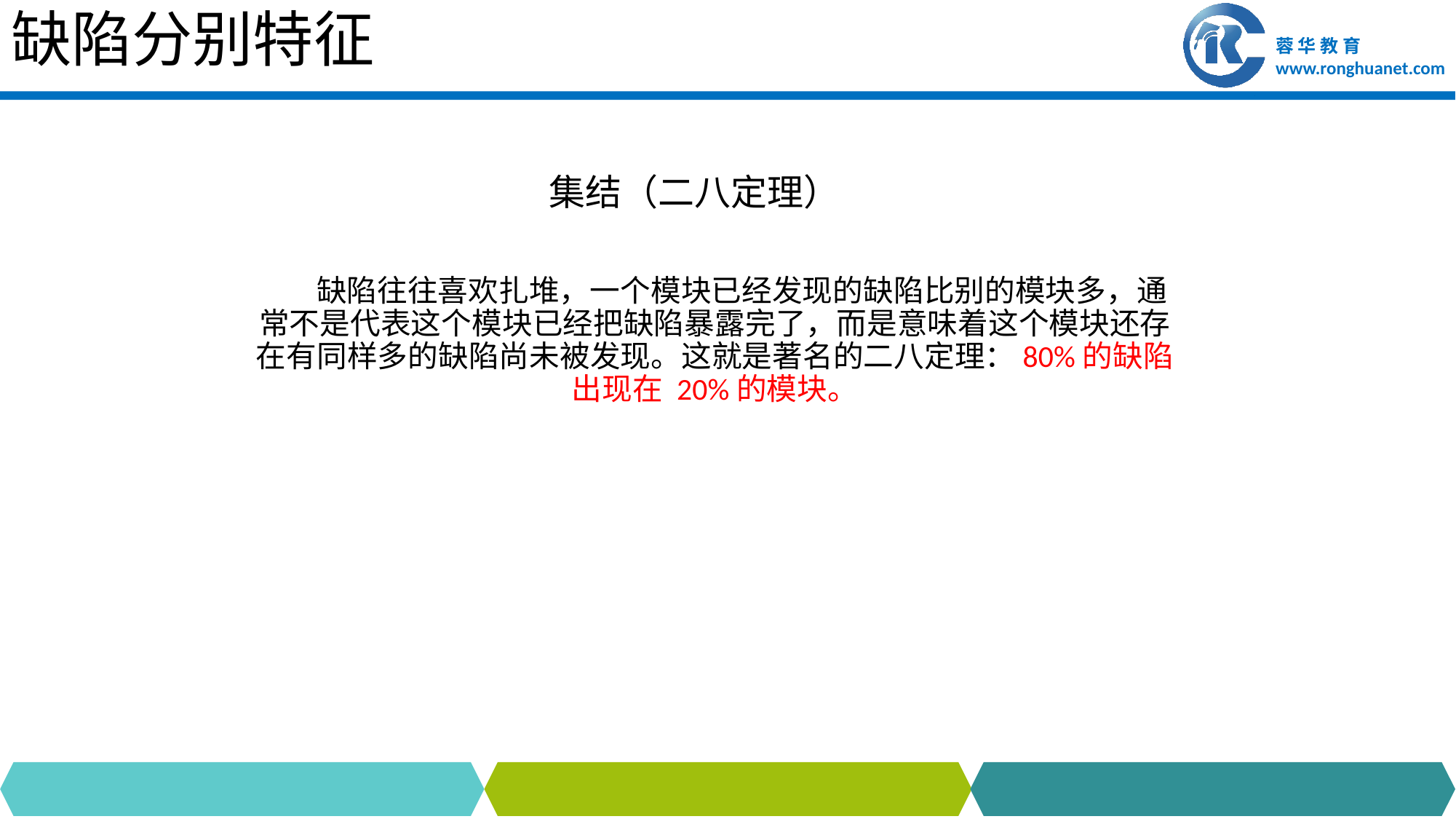

# 缺陷分别特征
集结（二八定理）

             缺陷往往喜欢扎堆，一个模块已经发现的缺陷比别的模块多，通常不是代表这个模块已经把缺陷暴露完了，而是意味着这个模块还存在有同样多的缺陷尚未被发现。这就是著名的二八定理：80%的缺陷出现在 20%的模块。